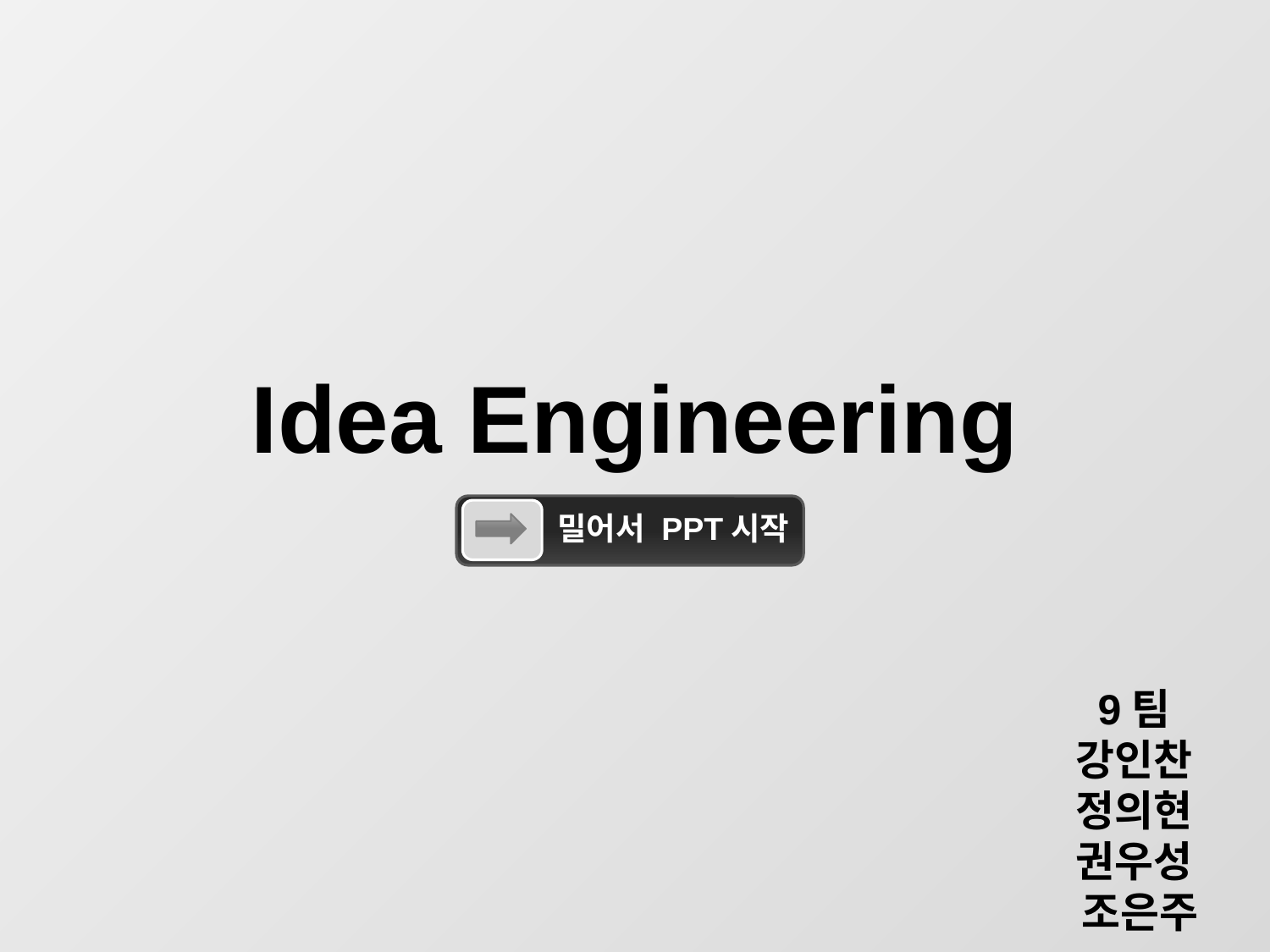

Idea Engineering

밀어서 PPT시작
9팀
강인찬
정의현
권우성
조은주